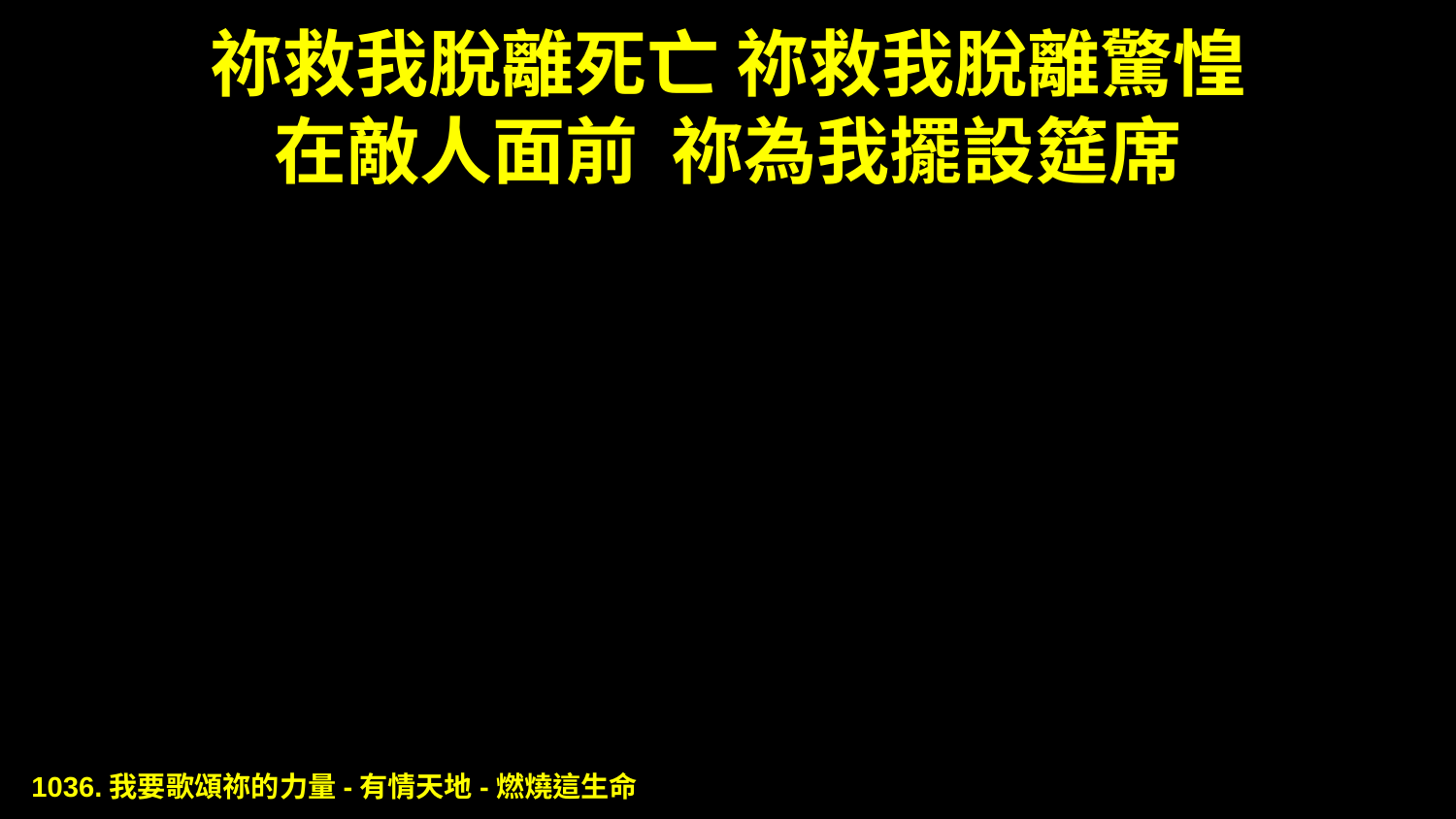

# 祢救我脫離死亡 祢救我脫離驚惶 在敵人面前  祢為我擺設筵席
1036.我要歌頌祢的力量-有情天地-燃燒這生命